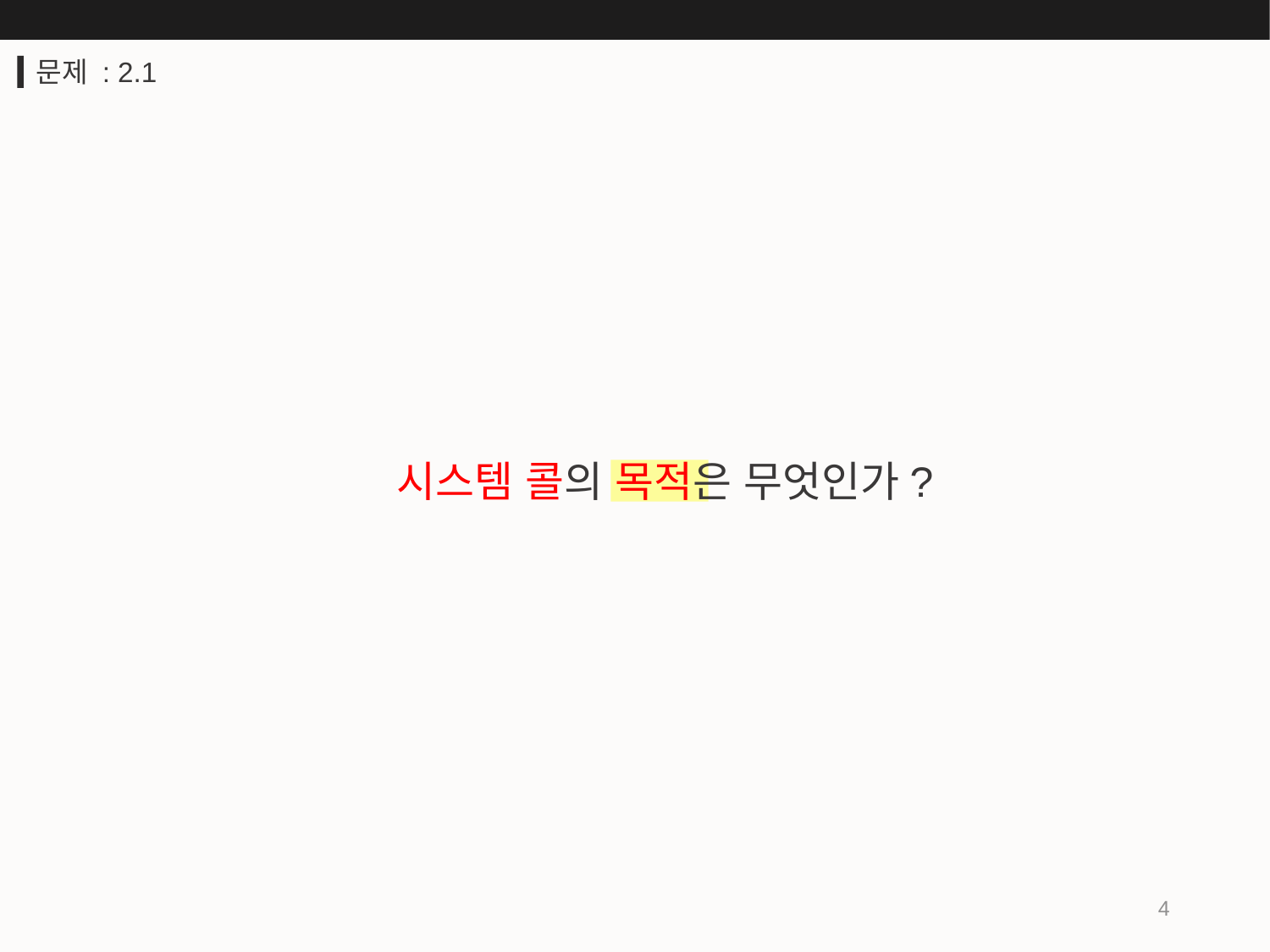

문제 : 2.1

시스템 콜의 목적은 무엇인가?

4